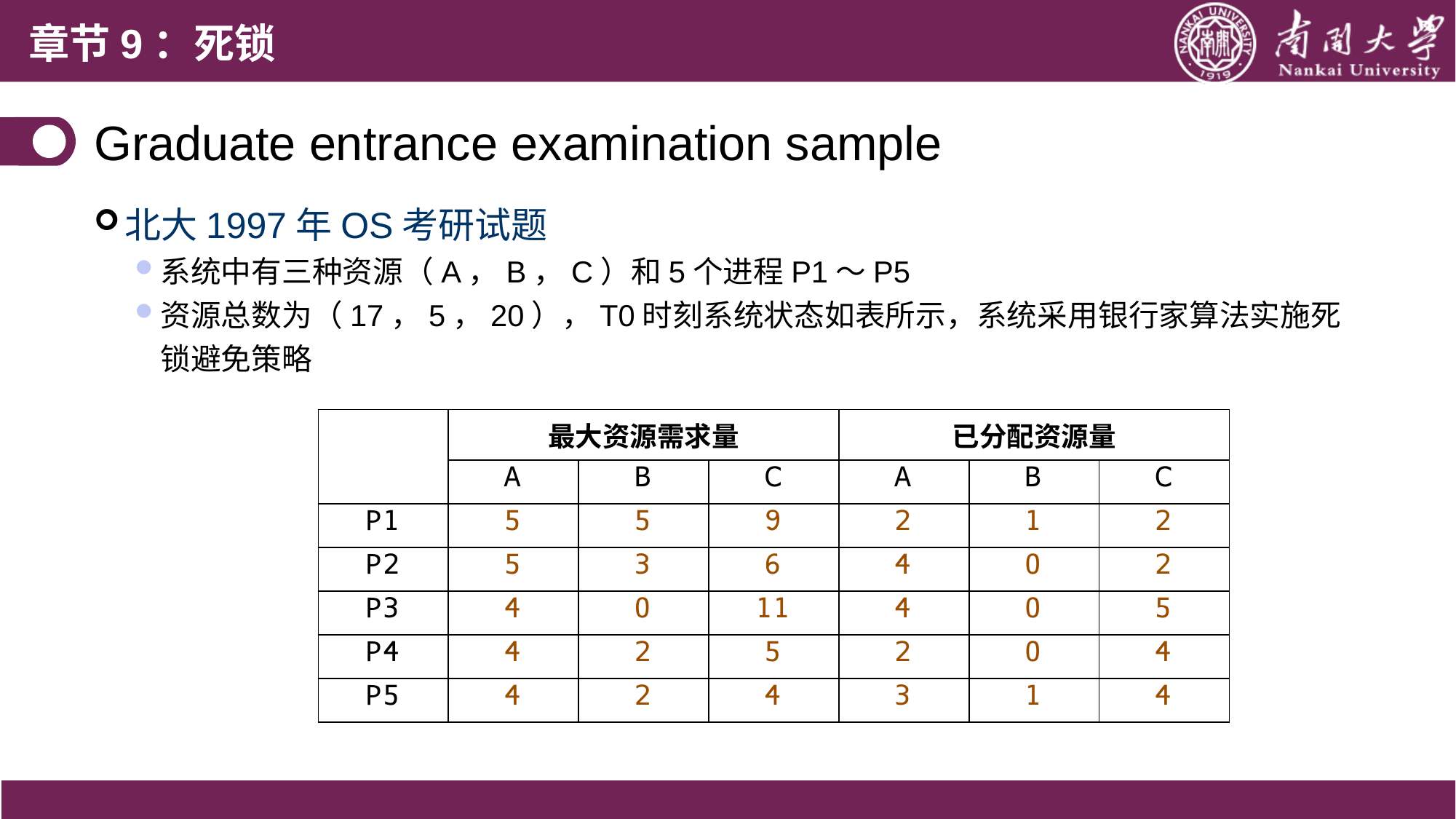

# Graduate entrance examination sample
北大1997年OS考研试题
系统中有三种资源（A，B，C）和5个进程P1～P5
资源总数为（17，5，20），T0时刻系统状态如表所示，系统采用银行家算法实施死锁避免策略
|  | 最大资源需求量 |  |  | 已分配资源量 |  |  |
| --- | --- | --- | --- | --- | --- | --- |
|  | A | B | C | A | B | C |
| P1 | 5 | 5 | 9 | 2 | 1 | 2 |
| P2 | 5 | 3 | 6 | 4 | 0 | 2 |
| P3 | 4 | 0 | 11 | 4 | 0 | 5 |
| P4 | 4 | 2 | 5 | 2 | 0 | 4 |
| P5 | 4 | 2 | 4 | 3 | 1 | 4 |